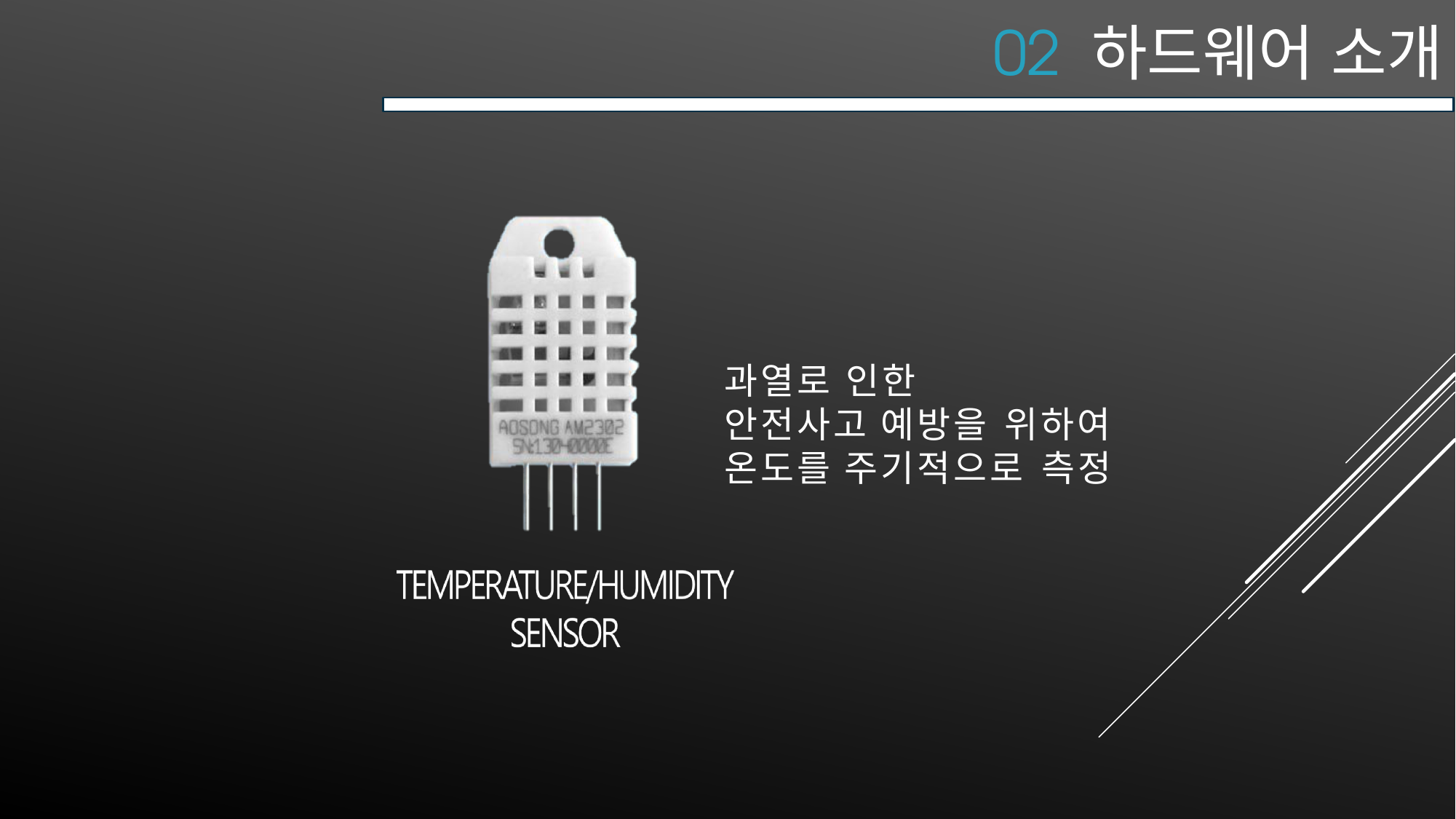

02 하드웨어 소개

과열로 인한
안전사고 예방을 위하여
온도를 주기적으로 측정